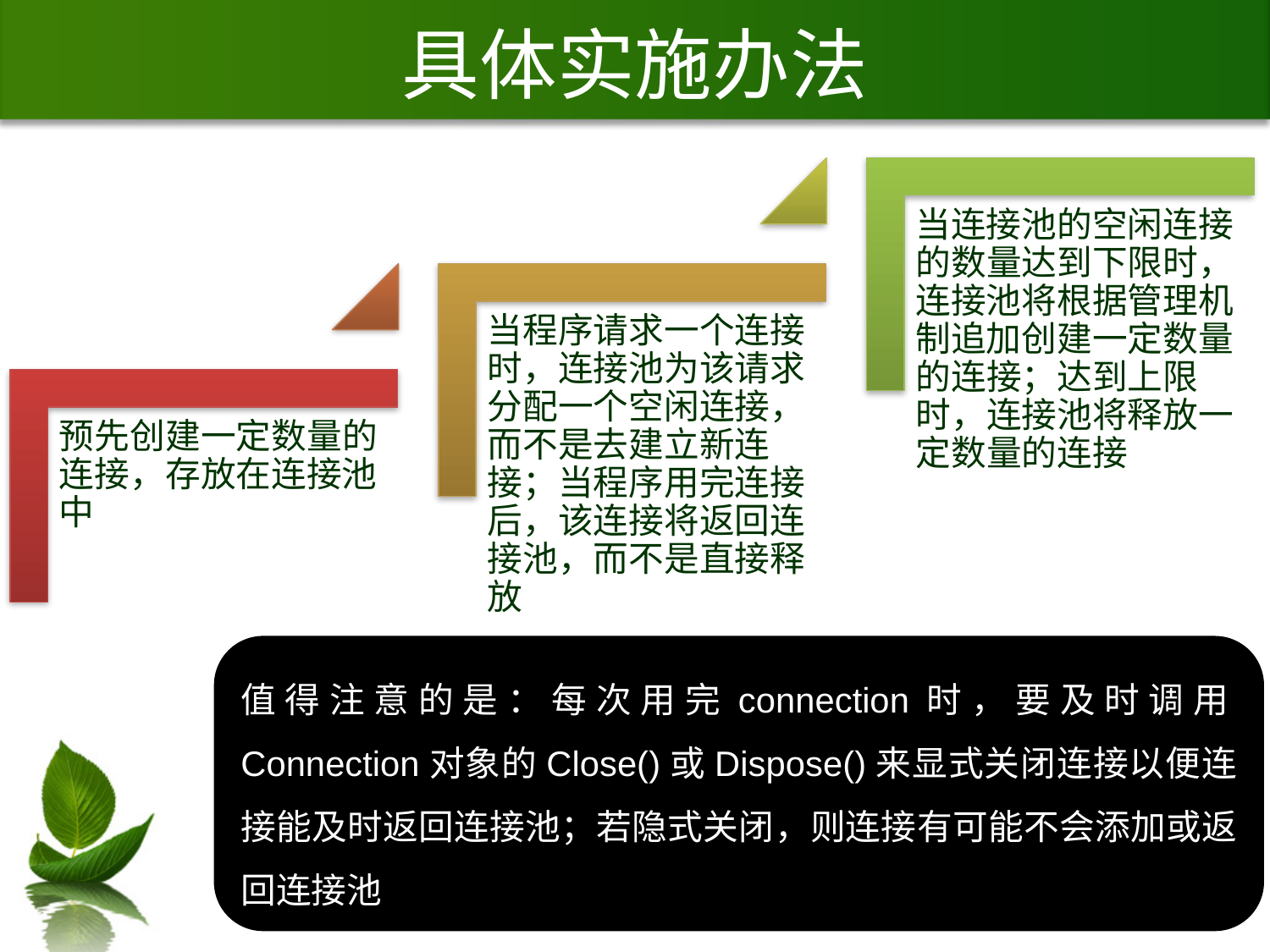

# 具体实施办法
预先创建一定数量的连接，存放在连接池中
当程序请求一个连接时，连接池为该请求分配一个空闲连接，而不是去建立新连接；当程序用完连接后，该连接将返回连接池，而不是直接释放
当连接池的空闲连接的数量达到下限时，连接池将根据管理机制追加创建一定数量的连接；达到上限时，连接池将释放一定数量的连接
值得注意的是：每次用完connection时，要及时调用Connection对象的Close()或Dispose()来显式关闭连接以便连接能及时返回连接池；若隐式关闭，则连接有可能不会添加或返回连接池